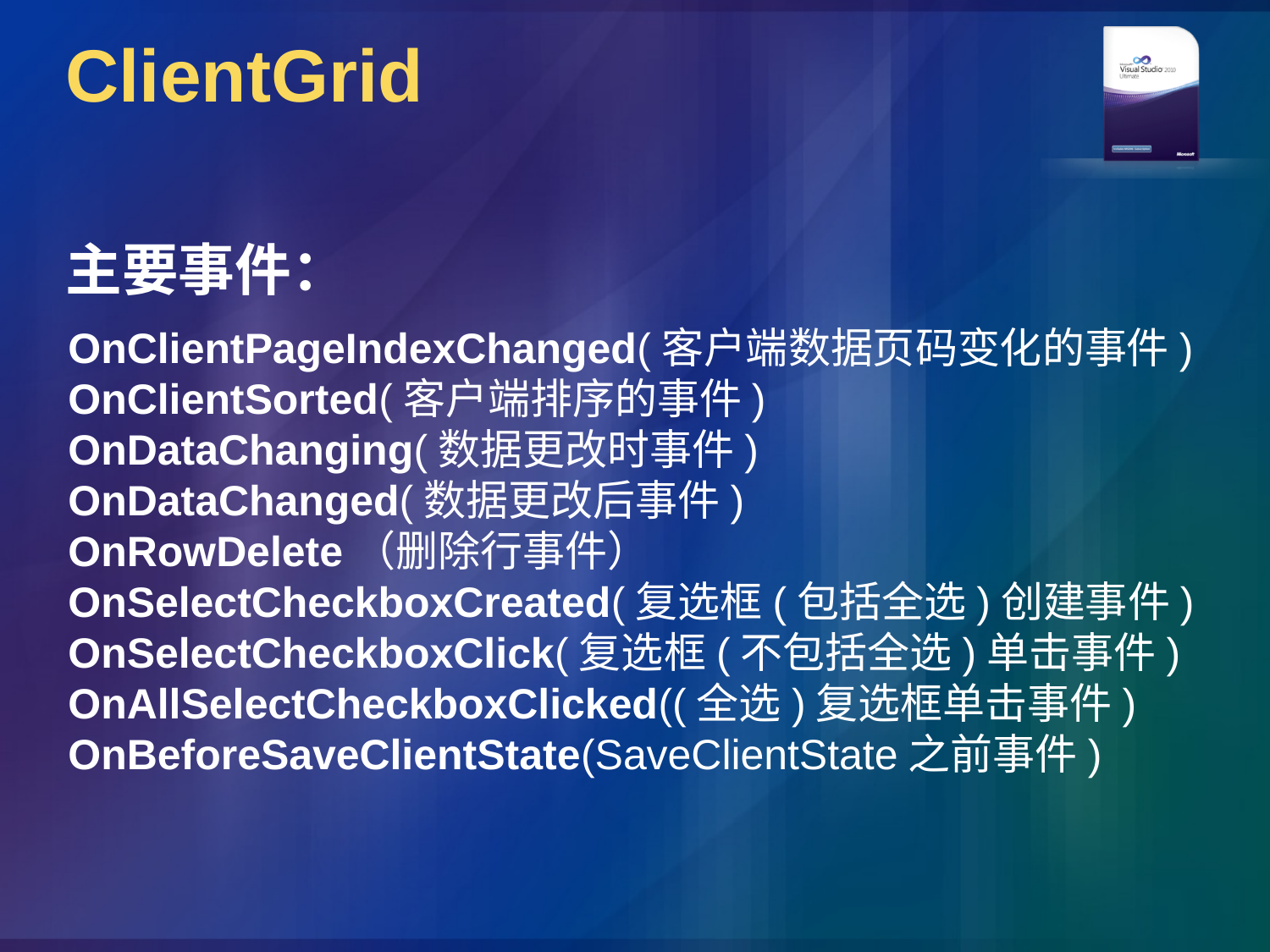

# ClientGrid
主要事件：
OnClientPageIndexChanged(客户端数据页码变化的事件)
OnClientSorted(客户端排序的事件)
OnDataChanging(数据更改时事件)
OnDataChanged(数据更改后事件)
OnRowDelete（删除行事件）
OnSelectCheckboxCreated(复选框(包括全选)创建事件)
OnSelectCheckboxClick(复选框(不包括全选)单击事件)
OnAllSelectCheckboxClicked((全选)复选框单击事件)
OnBeforeSaveClientState(SaveClientState之前事件)